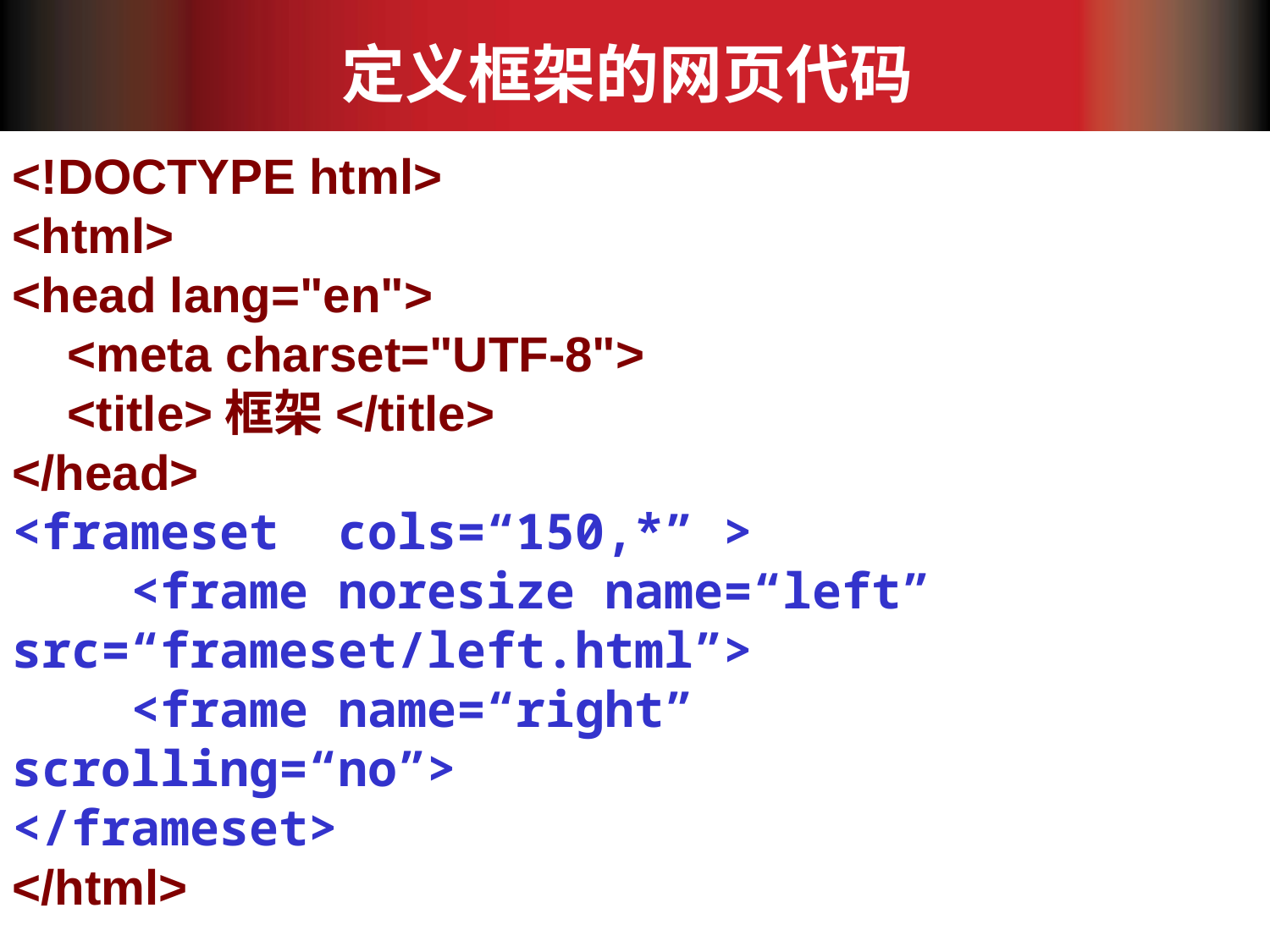

# 定义框架的网页代码
<!DOCTYPE html>
<html>
<head lang="en">
    <meta charset="UTF-8">
    <title>框架</title>
</head>
<frameset  cols=“150,*” >
    <frame noresize name=“left” src=“frameset/left.html”>
    <frame name=“right” scrolling=“no”>
</frameset>
</html>